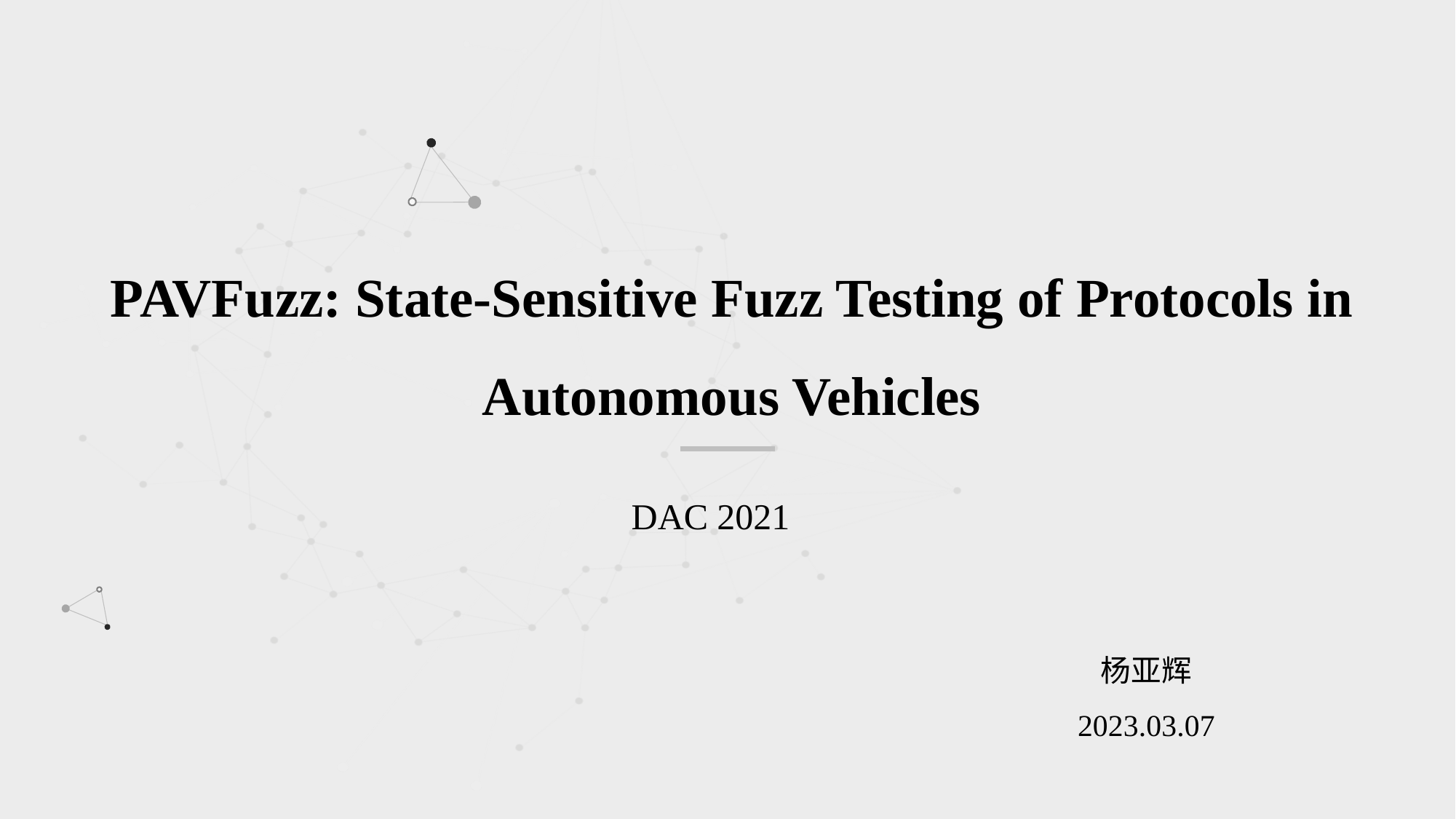

PAVFuzz: State-Sensitive Fuzz Testing of Protocols in Autonomous Vehicles
DAC 2021

杨亚辉
2023.03.07